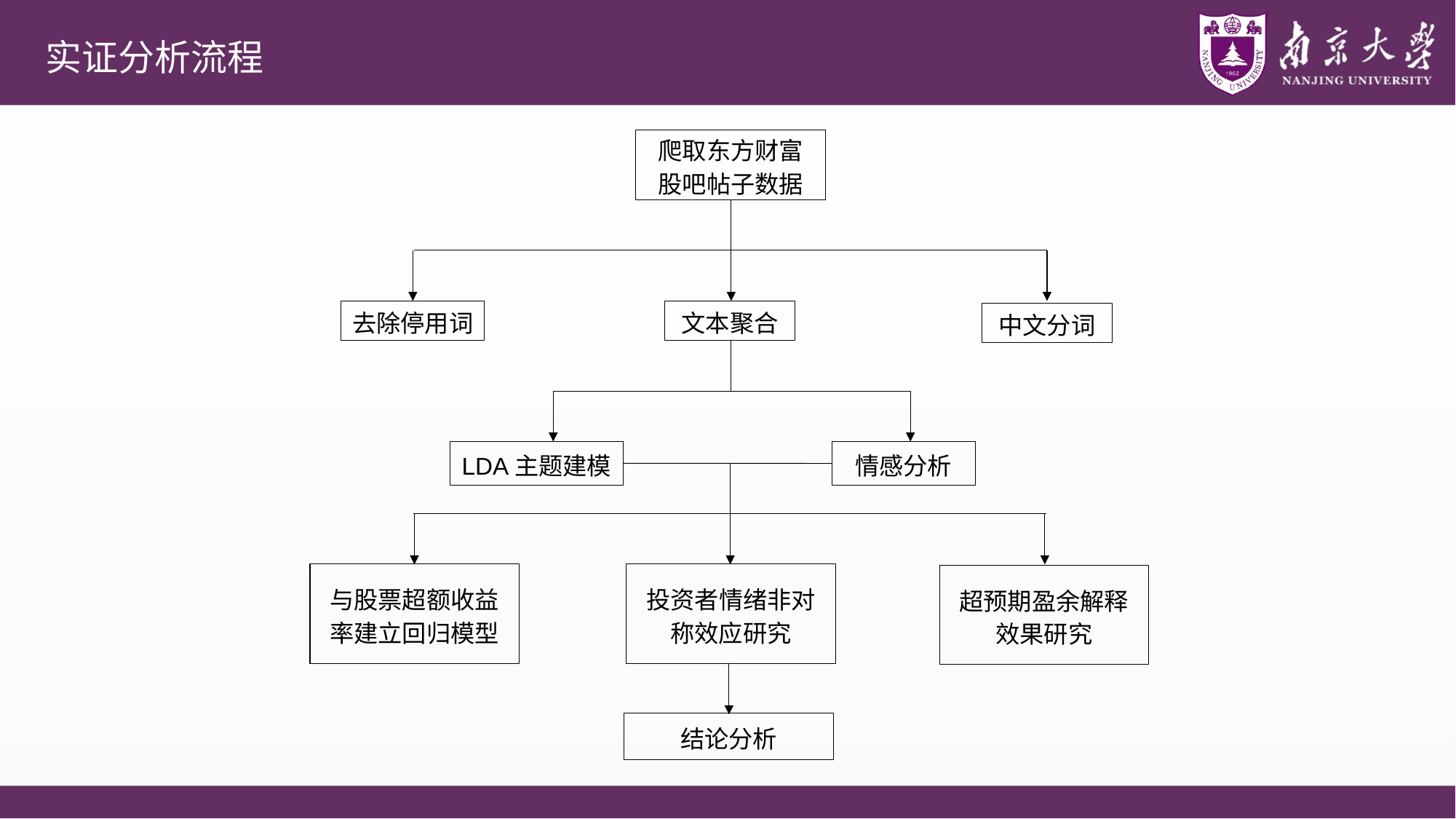

# 实证分析流程

爬取东方财富股吧帖子数据
去除停用词
文本聚合
中文分词
LDA主题建模
情感分析
与股票超额收益率建立回归模型
投资者情绪非对称效应研究
超预期盈余解释效果研究
结论分析